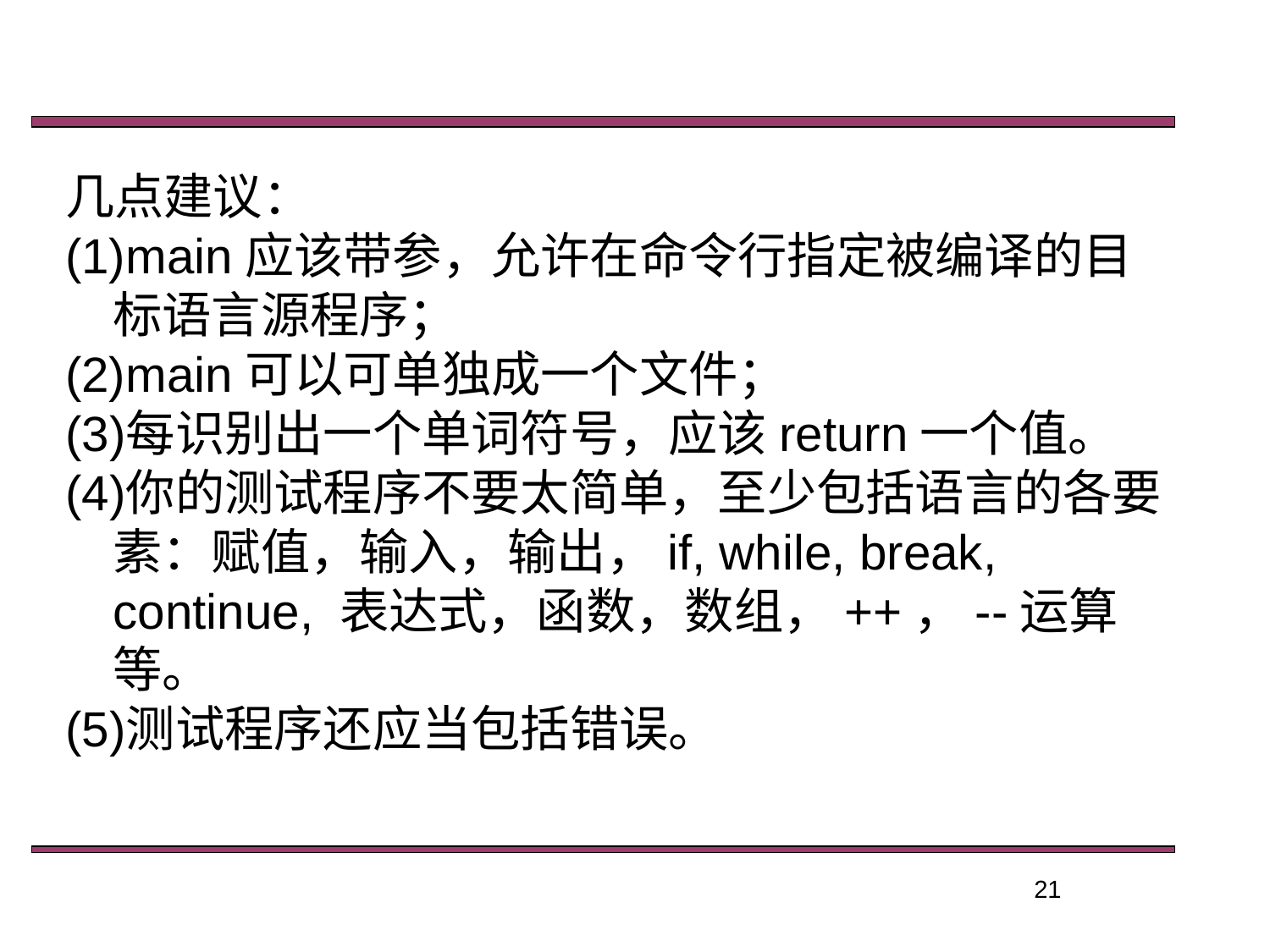

几点建议：
main应该带参，允许在命令行指定被编译的目标语言源程序；
main可以可单独成一个文件；
每识别出一个单词符号，应该return一个值。
你的测试程序不要太简单，至少包括语言的各要素：赋值，输入，输出，if, while, break, continue, 表达式，函数，数组，++，--运算等。
测试程序还应当包括错误。

21